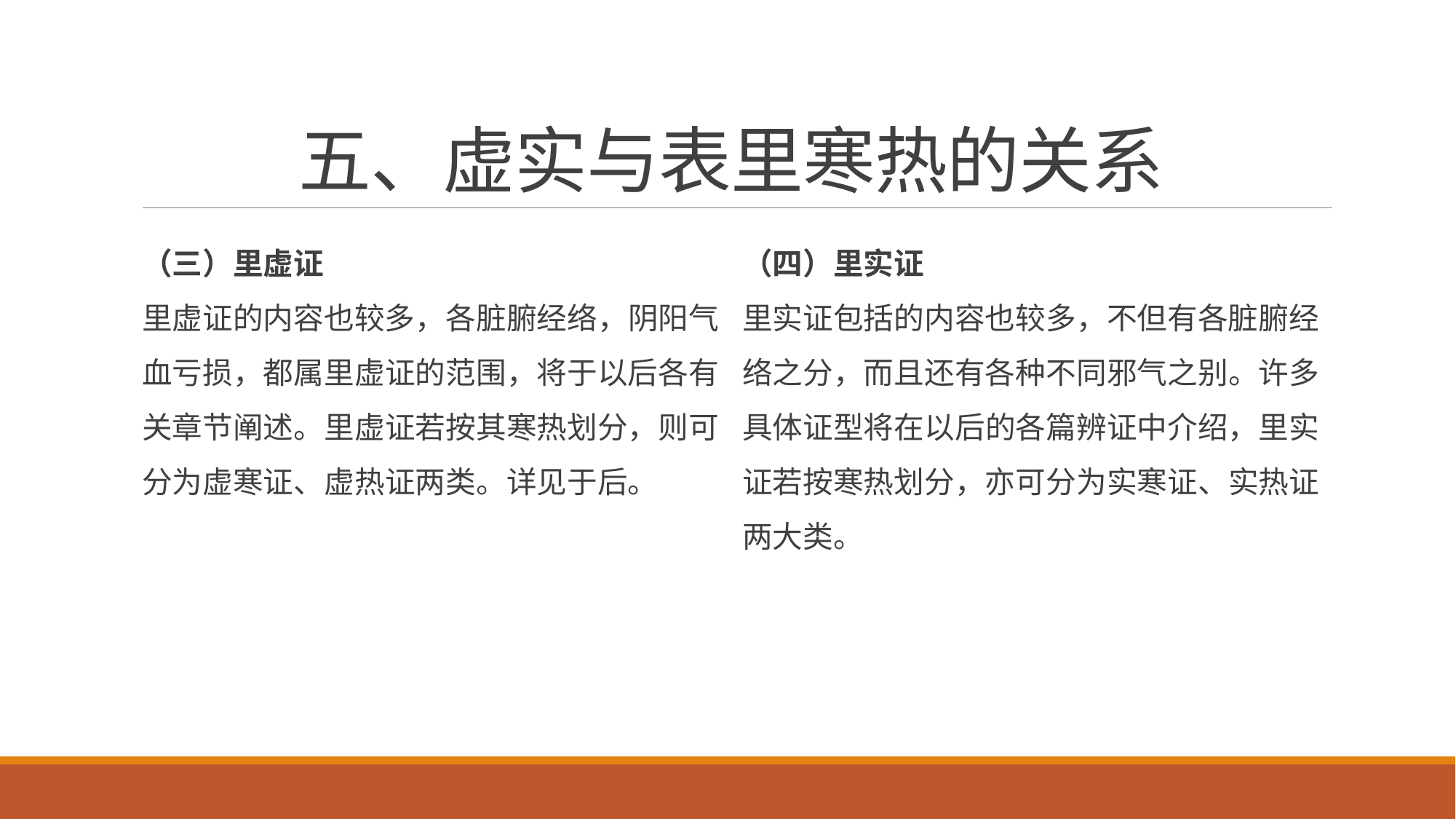

# 五、虚实与表里寒热的关系
（三）里虚证
里虚证的内容也较多，各脏腑经络，阴阳气血亏损，都属里虚证的范围，将于以后各有关章节阐述。里虚证若按其寒热划分，则可分为虚寒证、虚热证两类。详见于后。

（四）里实证
里实证包括的内容也较多，不但有各脏腑经络之分，而且还有各种不同邪气之别。许多具体证型将在以后的各篇辨证中介绍，里实证若按寒热划分，亦可分为实寒证、实热证两大类。